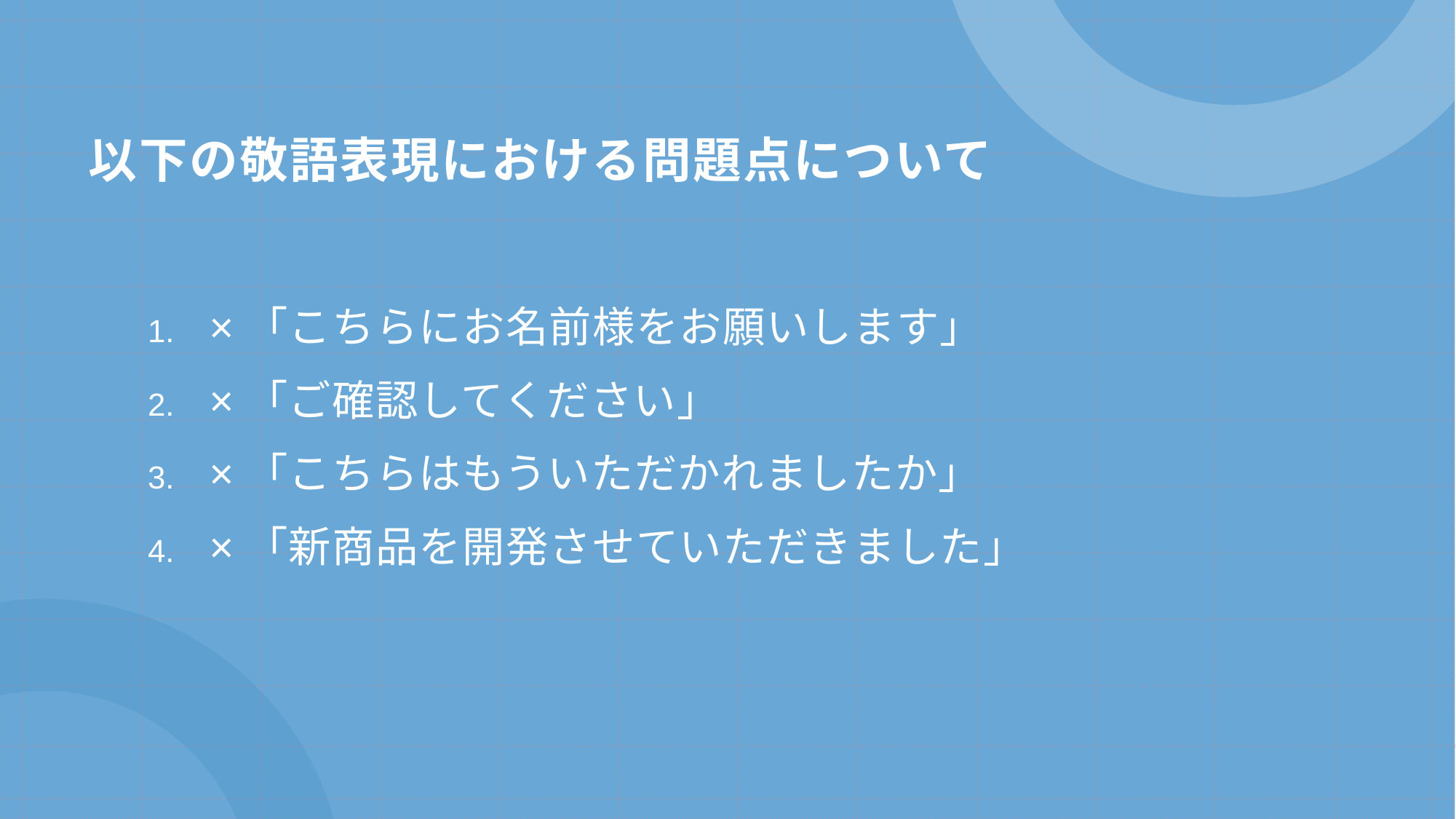

# 以下の敬語表現における問題点について
×「こちらにお名前様をお願いします」
×「ご確認してください」
×「こちらはもういただかれましたか」
×「新商品を開発させていただきました」